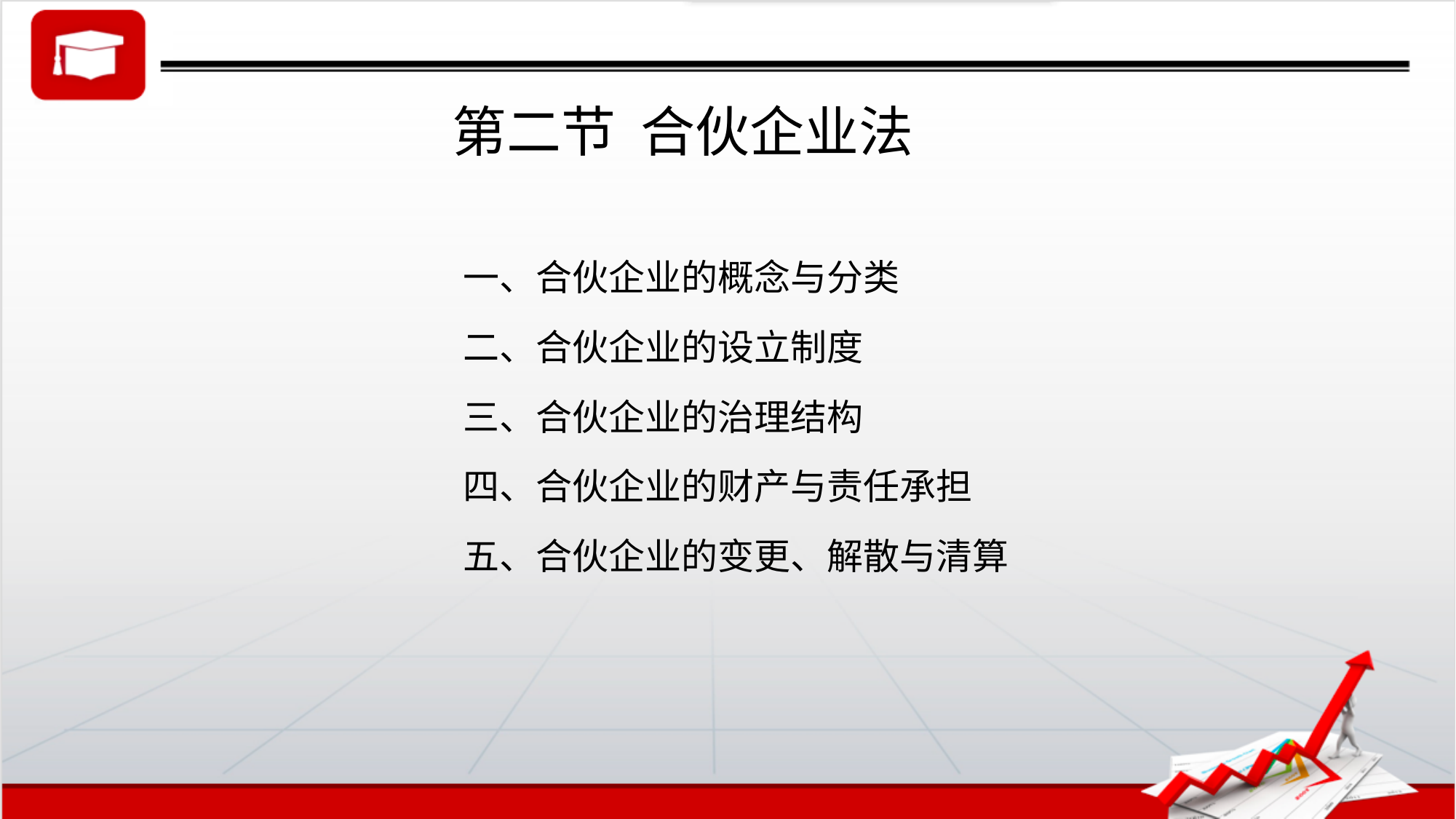

# 第二节  合伙企业法
一、合伙企业的概念与分类
二、合伙企业的设立制度
三、合伙企业的治理结构
四、合伙企业的财产与责任承担
五、合伙企业的变更、解散与清算